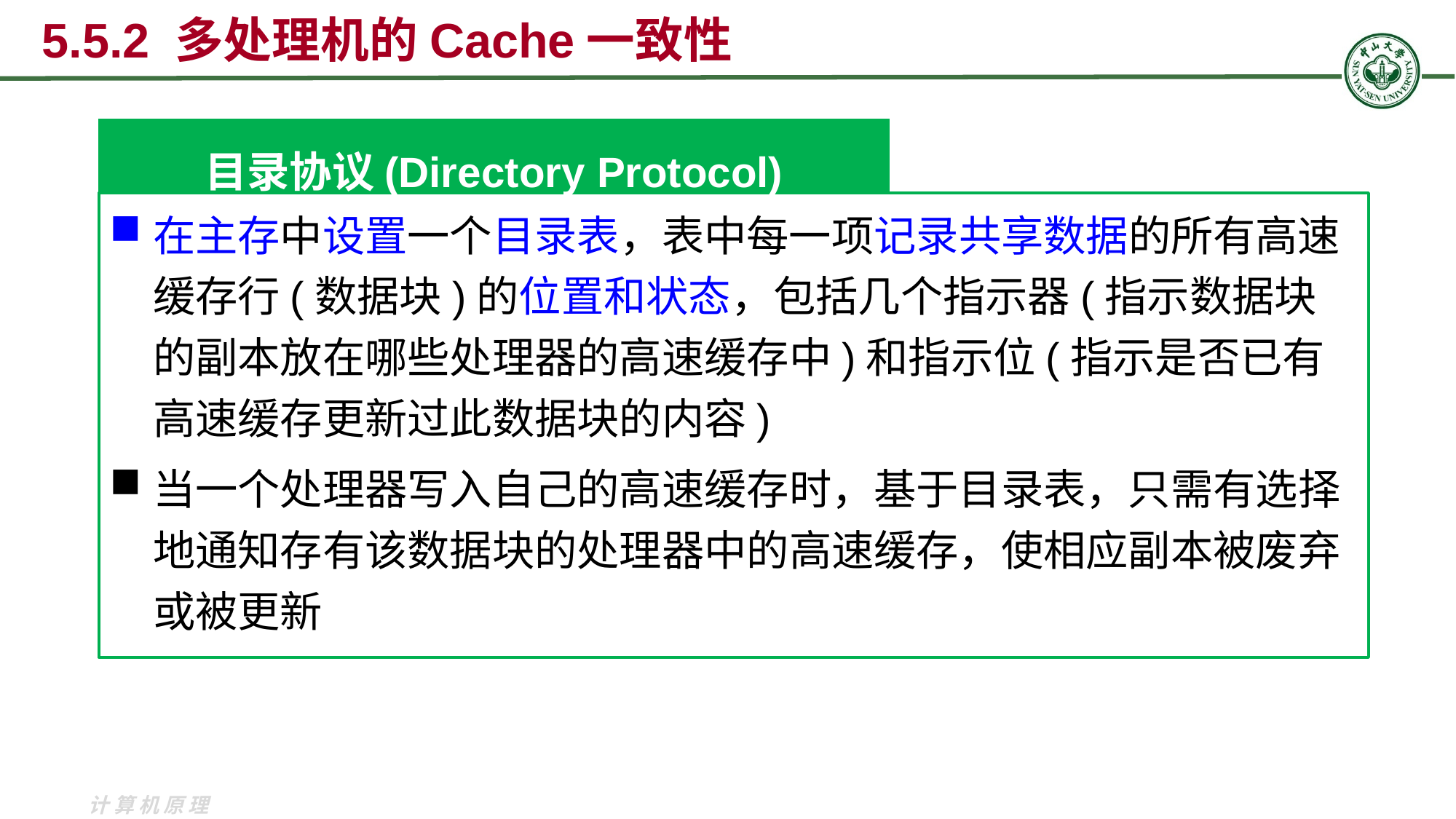

5.5.2 多处理机的Cache一致性
目录协议(Directory Protocol)
在主存中设置一个目录表，表中每一项记录共享数据的所有高速缓存行(数据块)的位置和状态，包括几个指示器(指示数据块的副本放在哪些处理器的高速缓存中)和指示位(指示是否已有高速缓存更新过此数据块的内容)
当一个处理器写入自己的高速缓存时，基于目录表，只需有选择地通知存有该数据块的处理器中的高速缓存，使相应副本被废弃或被更新